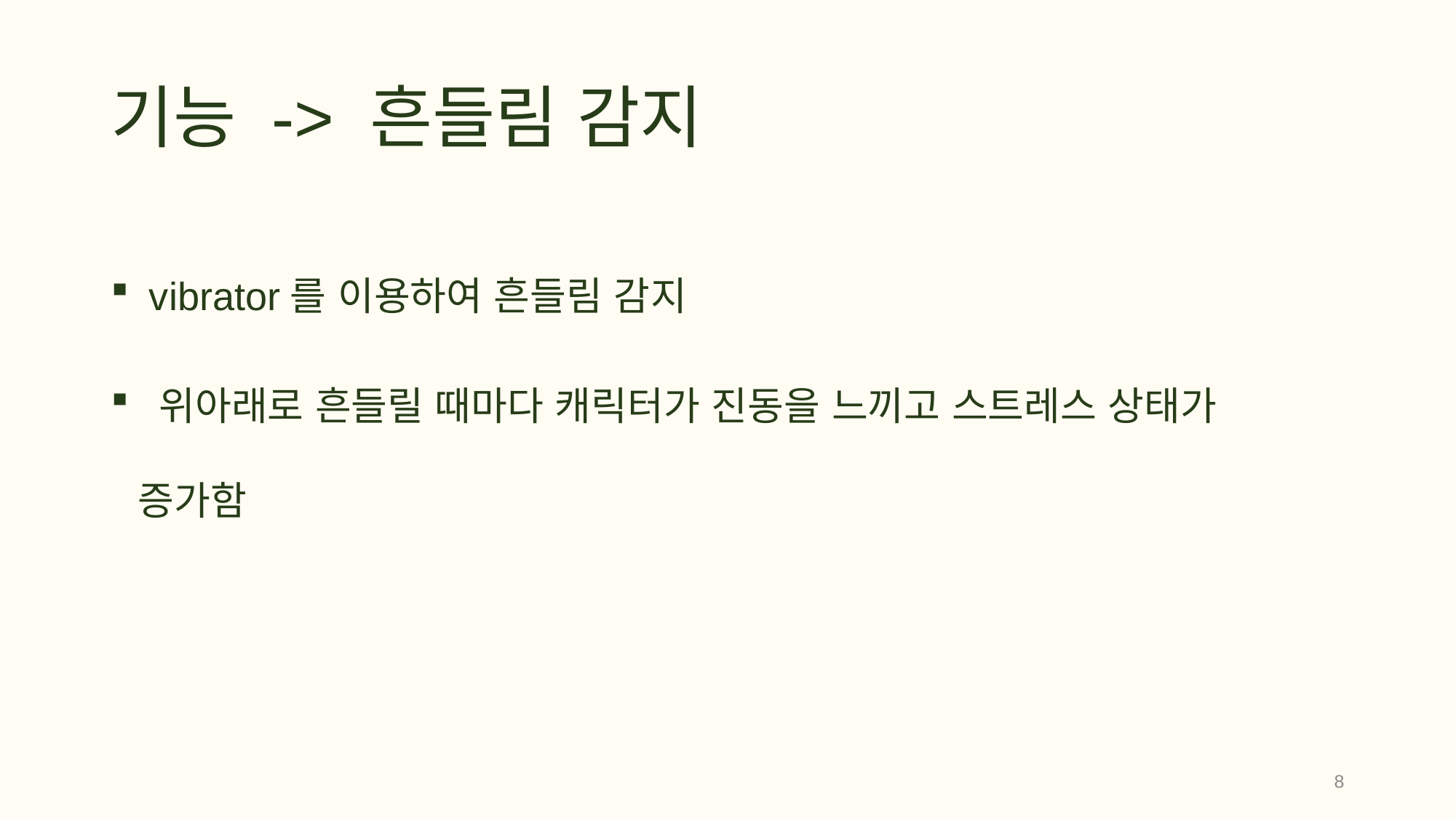

# 기능 -> 흔들림 감지
 vibrator를 이용하여 흔들림 감지
 위아래로 흔들릴 때마다 캐릭터가 진동을 느끼고 스트레스 상태가 증가함
8